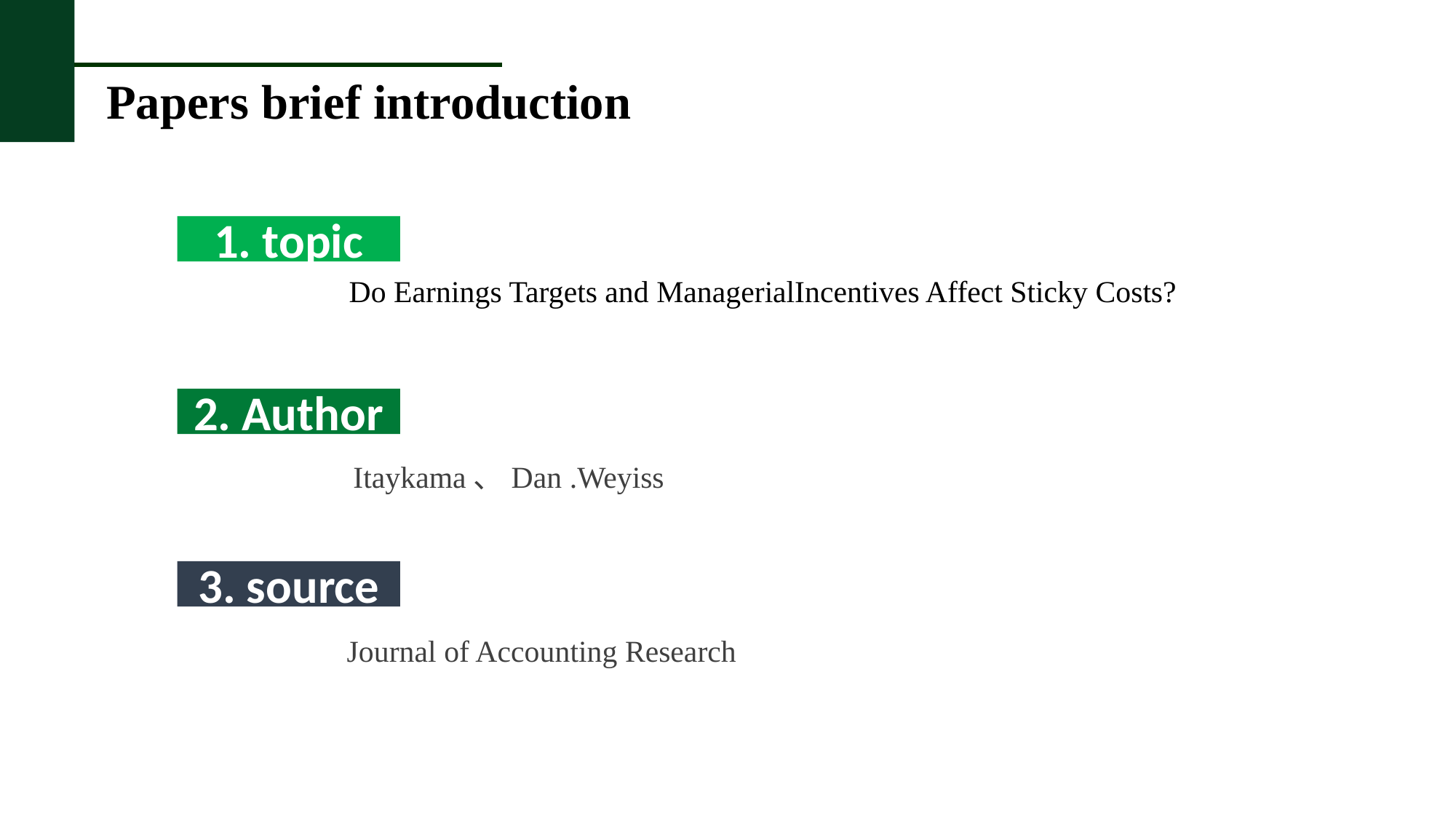

Papers brief introduction
1. topic
Do Earnings Targets and ManagerialIncentives Affect Sticky Costs?

添文本

2. Author
   Itaykama、Dan .Weyiss

添加文本

3. source
添加文本
添加文本
                      Journal of Accounting Research